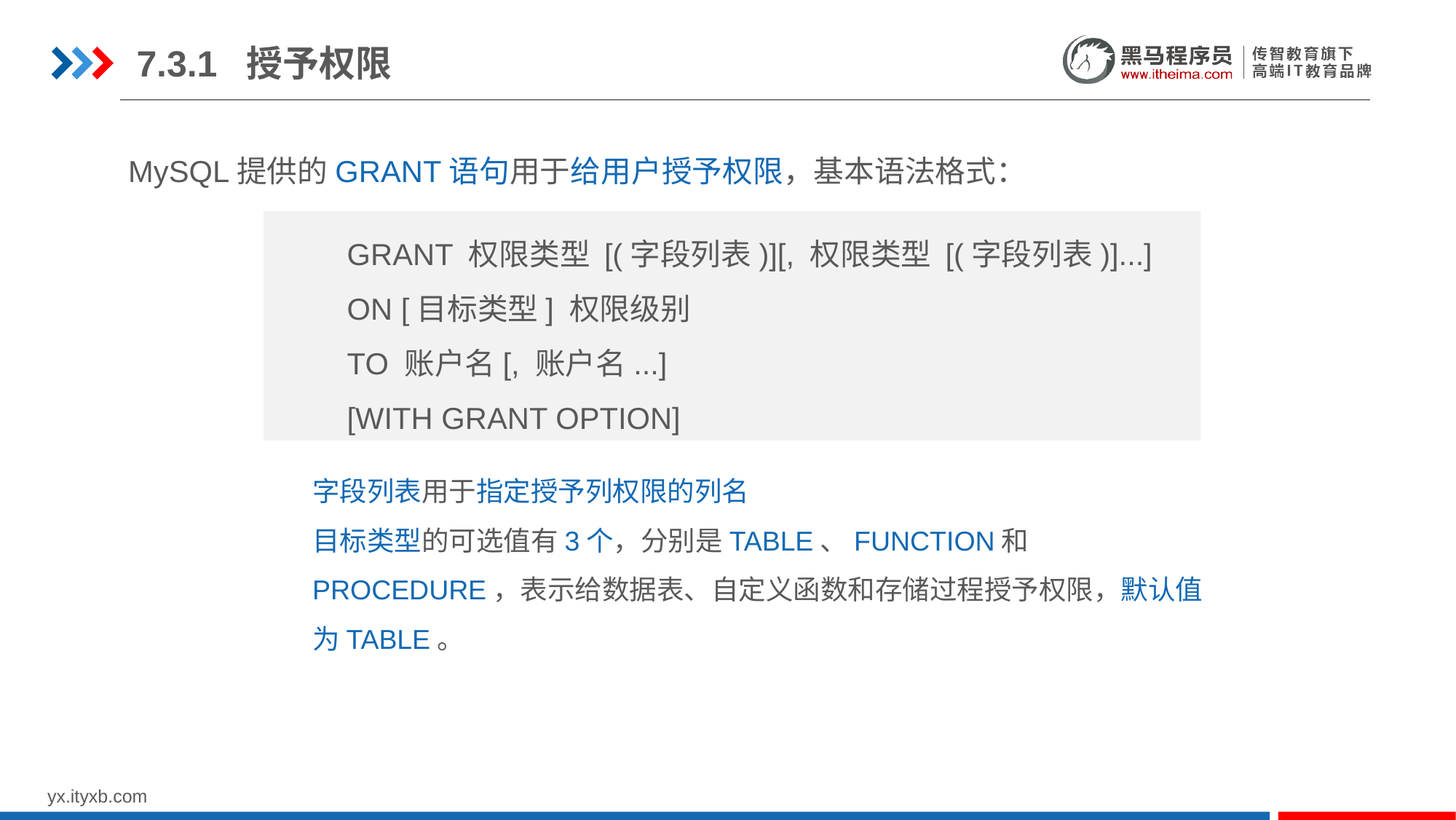

7.3.1  授予权限
MySQL提供的GRANT语句用于给用户授予权限，基本语法格式：
GRANT 权限类型 [(字段列表)][, 权限类型 [(字段列表)]...]
ON [目标类型] 权限级别
TO 账户名[, 账户名...]
[WITH GRANT OPTION]
字段列表用于指定授予列权限的列名
目标类型的可选值有3个，分别是TABLE、FUNCTION和PROCEDURE，表示给数据表、自定义函数和存储过程授予权限，默认值为TABLE。